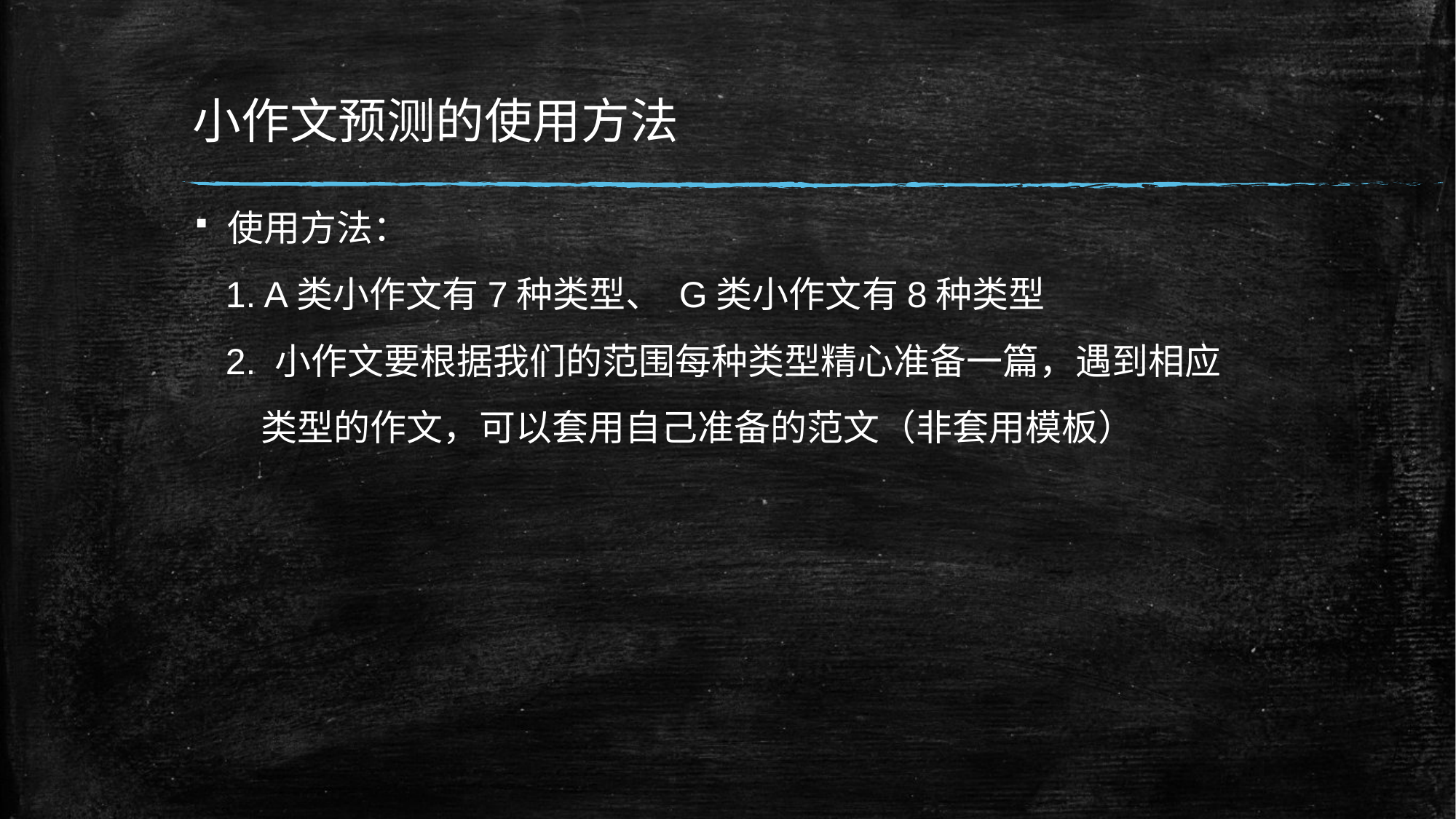

# 小作文预测的使用方法
使用方法：
   1. A类小作文有7种类型、 G类小作文有8种类型
   2. 小作文要根据我们的范围每种类型精心准备一篇，遇到相应
       类型的作文，可以套用自己准备的范文（非套用模板）